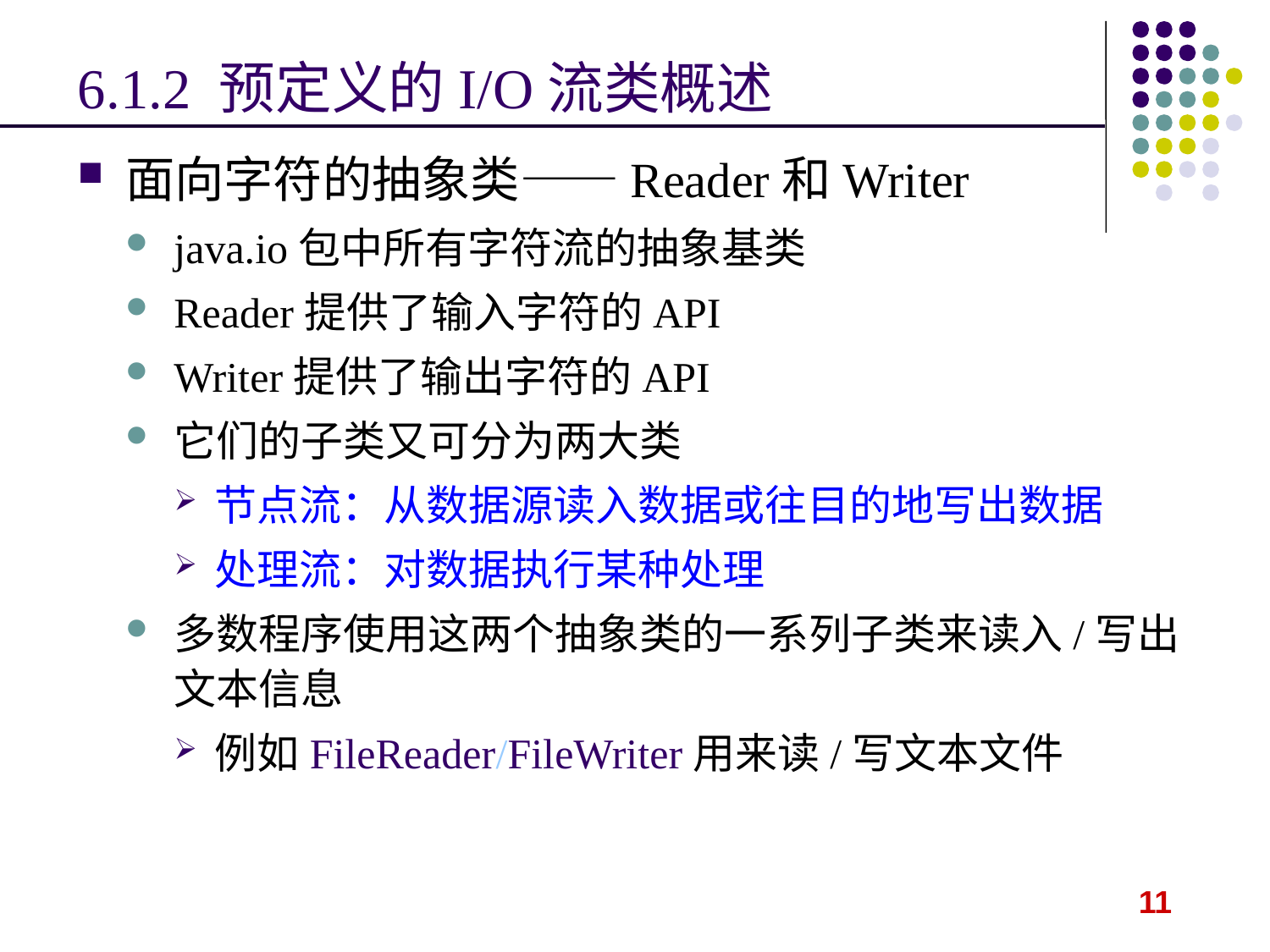

# 6.1.2 预定义的I/O流类概述
面向字符的抽象类——Reader和Writer
java.io包中所有字符流的抽象基类
Reader提供了输入字符的API
Writer提供了输出字符的API
它们的子类又可分为两大类
节点流：从数据源读入数据或往目的地写出数据
处理流：对数据执行某种处理
多数程序使用这两个抽象类的一系列子类来读入/写出文本信息
例如FileReader/FileWriter用来读/写文本文件